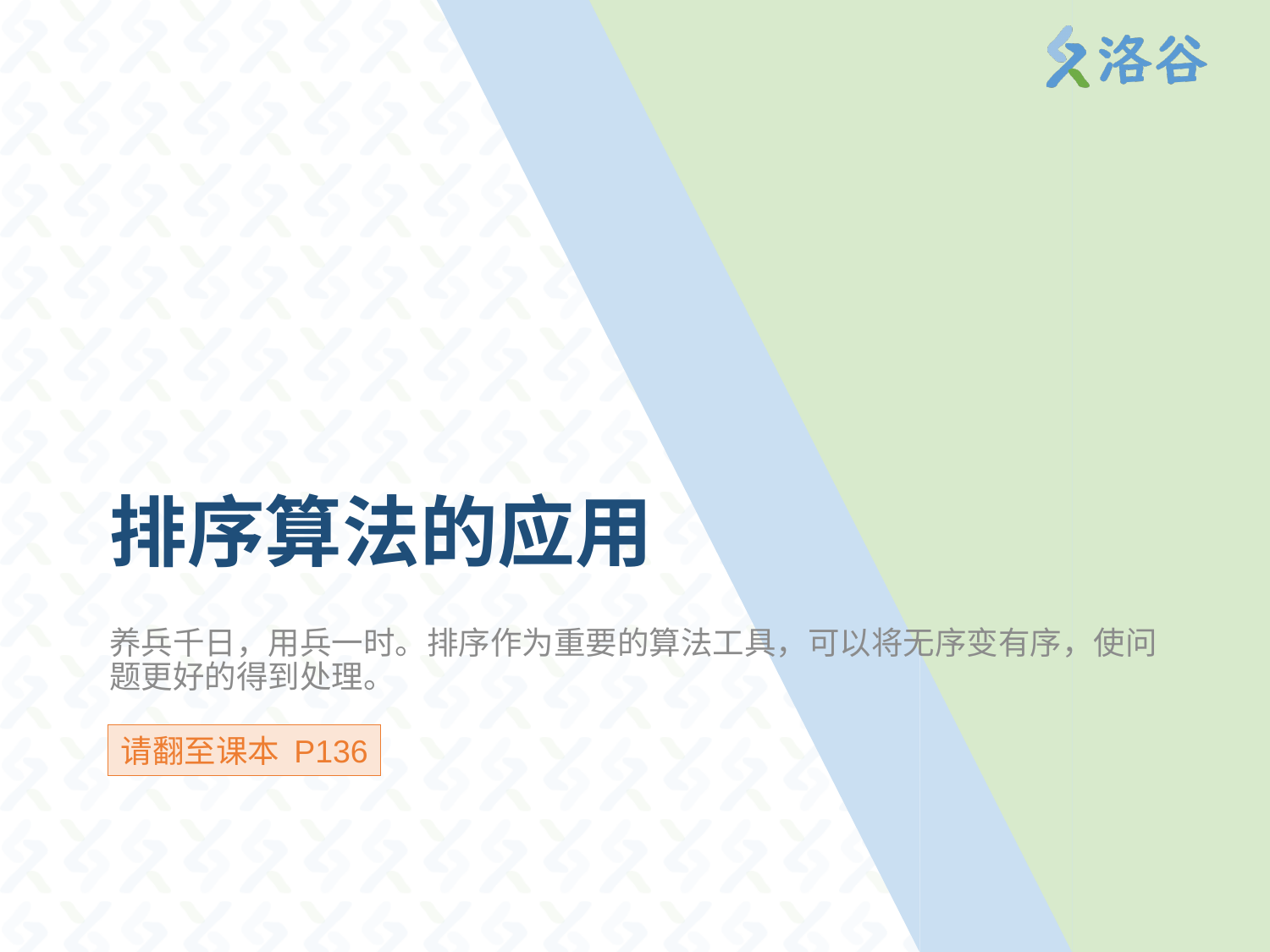

# 排序算法的应用
养兵千日，用兵一时。排序作为重要的算法工具，可以将无序变有序，使问题更好的得到处理。
请翻至课本 P136